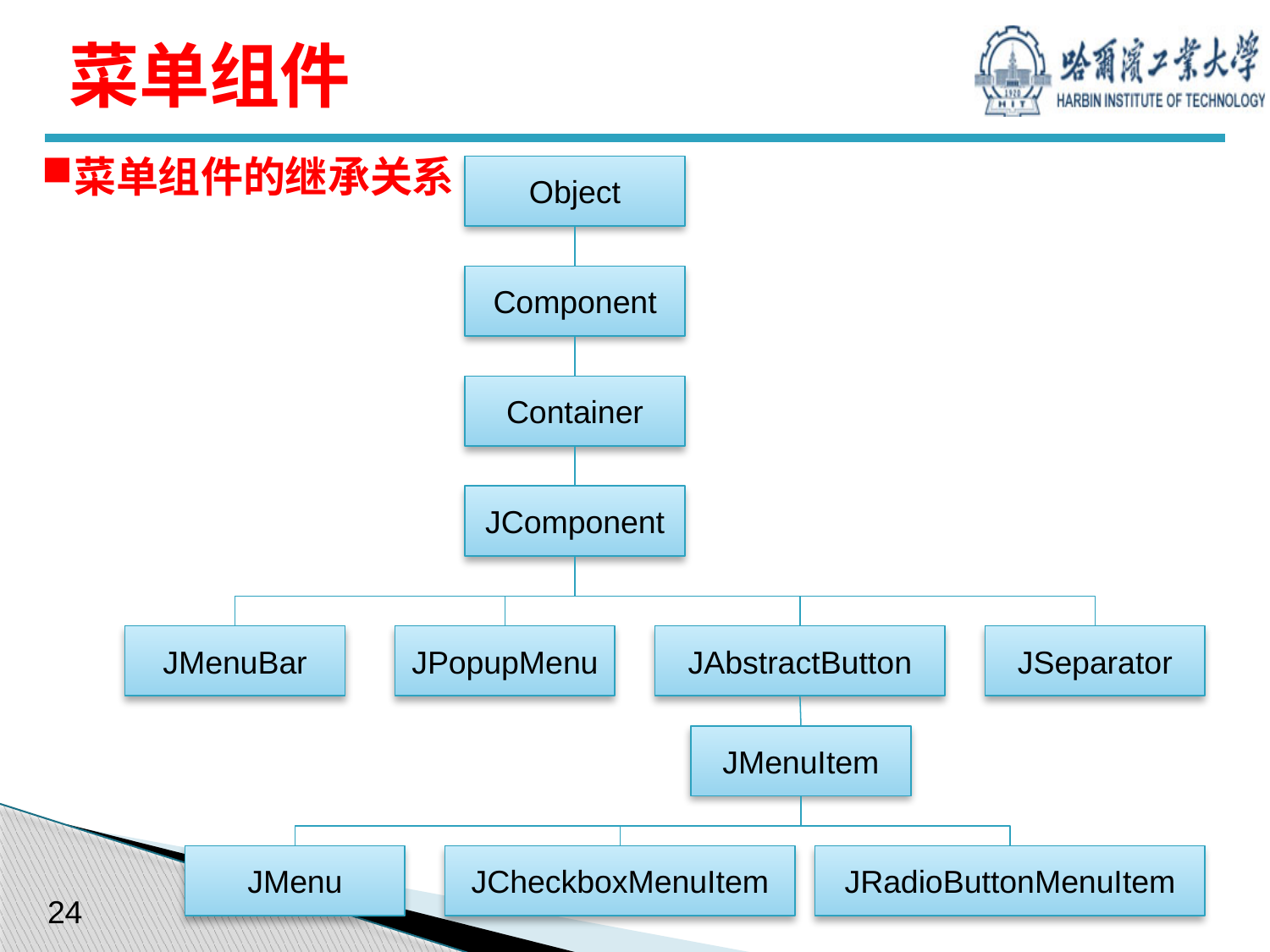

# 菜单组件
菜单组件的继承关系
Object
Component
Container
JComponent
JMenuBar
JPopupMenu
JAbstractButton
JSeparator
JMenuItem
JMenu
JCheckboxMenuItem
JRadioButtonMenuItem